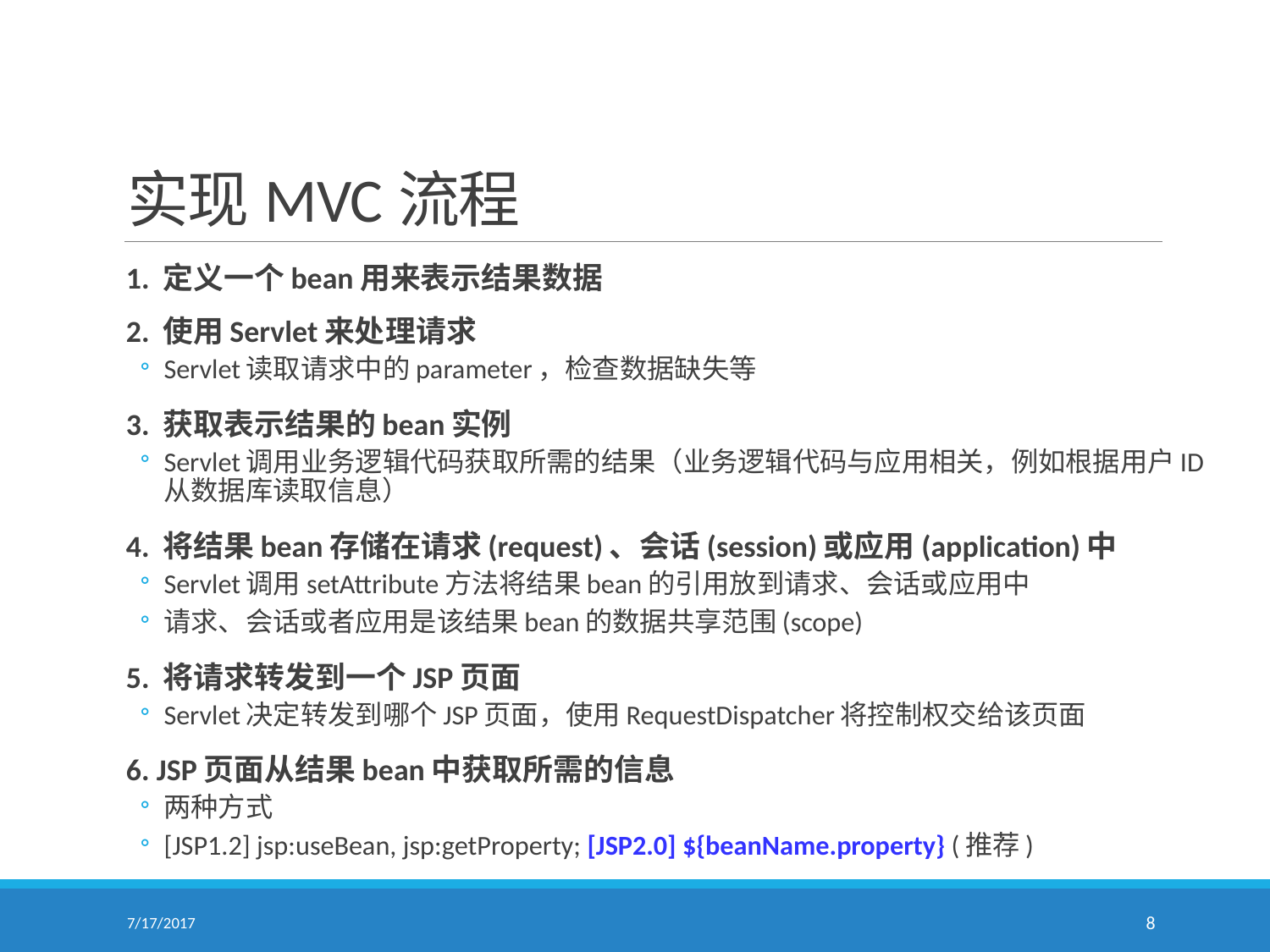

# 实现MVC流程
1. 定义一个bean用来表示结果数据
2. 使用Servlet来处理请求
Servlet读取请求中的parameter，检查数据缺失等
3. 获取表示结果的bean实例
Servlet调用业务逻辑代码获取所需的结果（业务逻辑代码与应用相关，例如根据用户ID从数据库读取信息）
4. 将结果bean存储在请求(request)、会话(session)或应用(application)中
Servlet调用setAttribute方法将结果bean的引用放到请求、会话或应用中
请求、会话或者应用是该结果bean的数据共享范围(scope)
5. 将请求转发到一个JSP页面
Servlet决定转发到哪个JSP页面，使用RequestDispatcher将控制权交给该页面
6. JSP页面从结果bean中获取所需的信息
两种方式
[JSP1.2] jsp:useBean, jsp:getProperty; [JSP2.0] ${beanName.property} (推荐)
7/17/2017

8